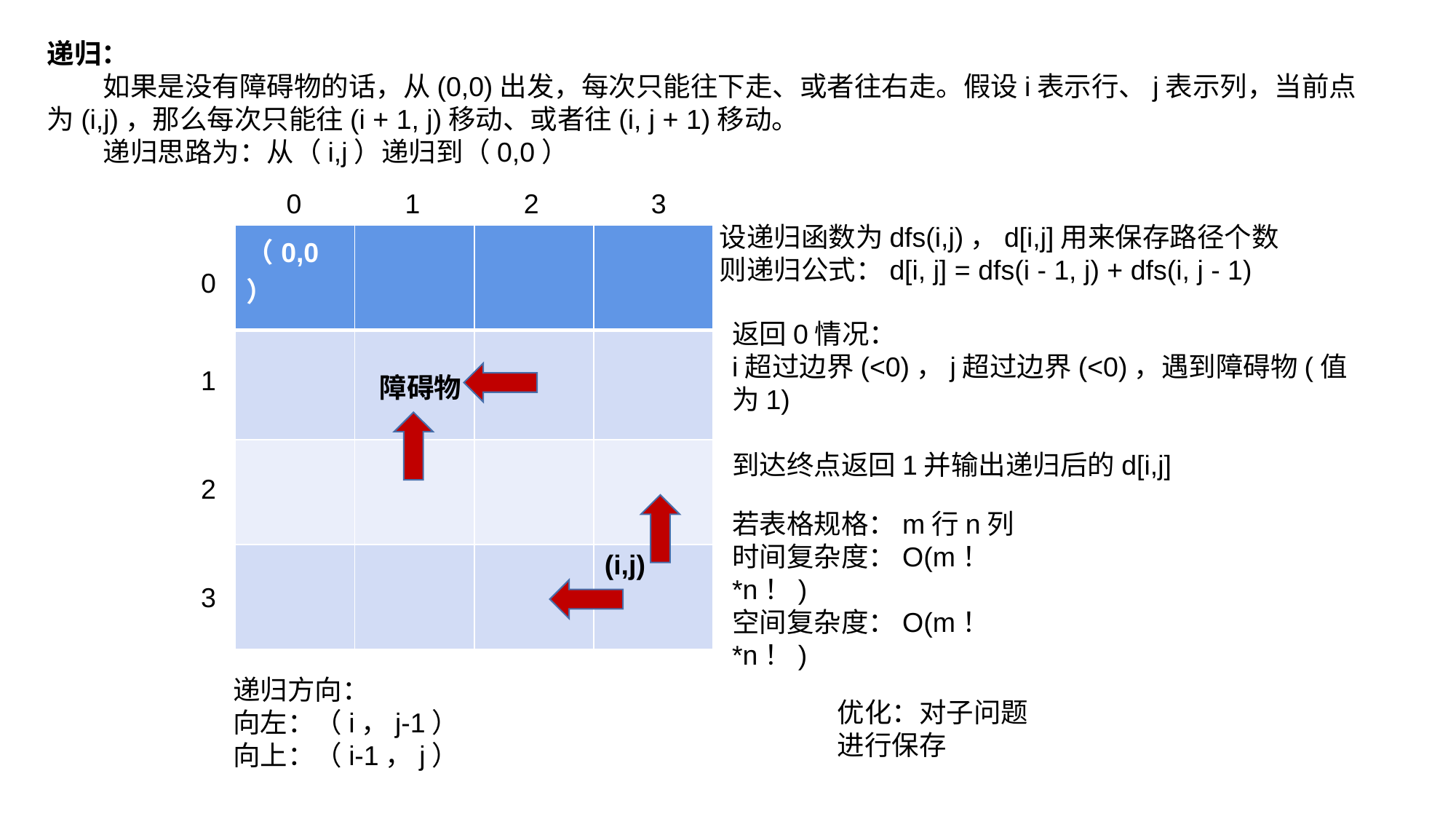

递归：
        如果是没有障碍物的话，从(0,0)出发，每次只能往下走、或者往右走。假设i表示行、j表示列，当前点为(i,j)，那么每次只能往(i + 1, j)移动、或者往(i, j + 1)移动。
        递归思路为：从（i,j）递归到（0,0）

0
1
2
3
设递归函数为dfs(i,j)，d[i,j]用来保存路径个数
则递归公式：d[i, j] = dfs(i - 1, j) + dfs(i, j - 1)
| （0,0） |  |  |  |
| --- | --- | --- | --- |
|  | 障碍物 |  |  |
|  |  |  |  |
|  |  |  | (i,j) |
0
返回0情况：
i超过边界(<0)，j超过边界(<0)，遇到障碍物(值为1)

到达终点返回1并输出递归后的d[i,j]

1

2

若表格规格：m行n列
时间复杂度：O(m！*n！)
空间复杂度：O(m！*n！)
3

递归方向：
向左：（i，j-1）
向上：（i-1，j）
优化：对子问题进行保存